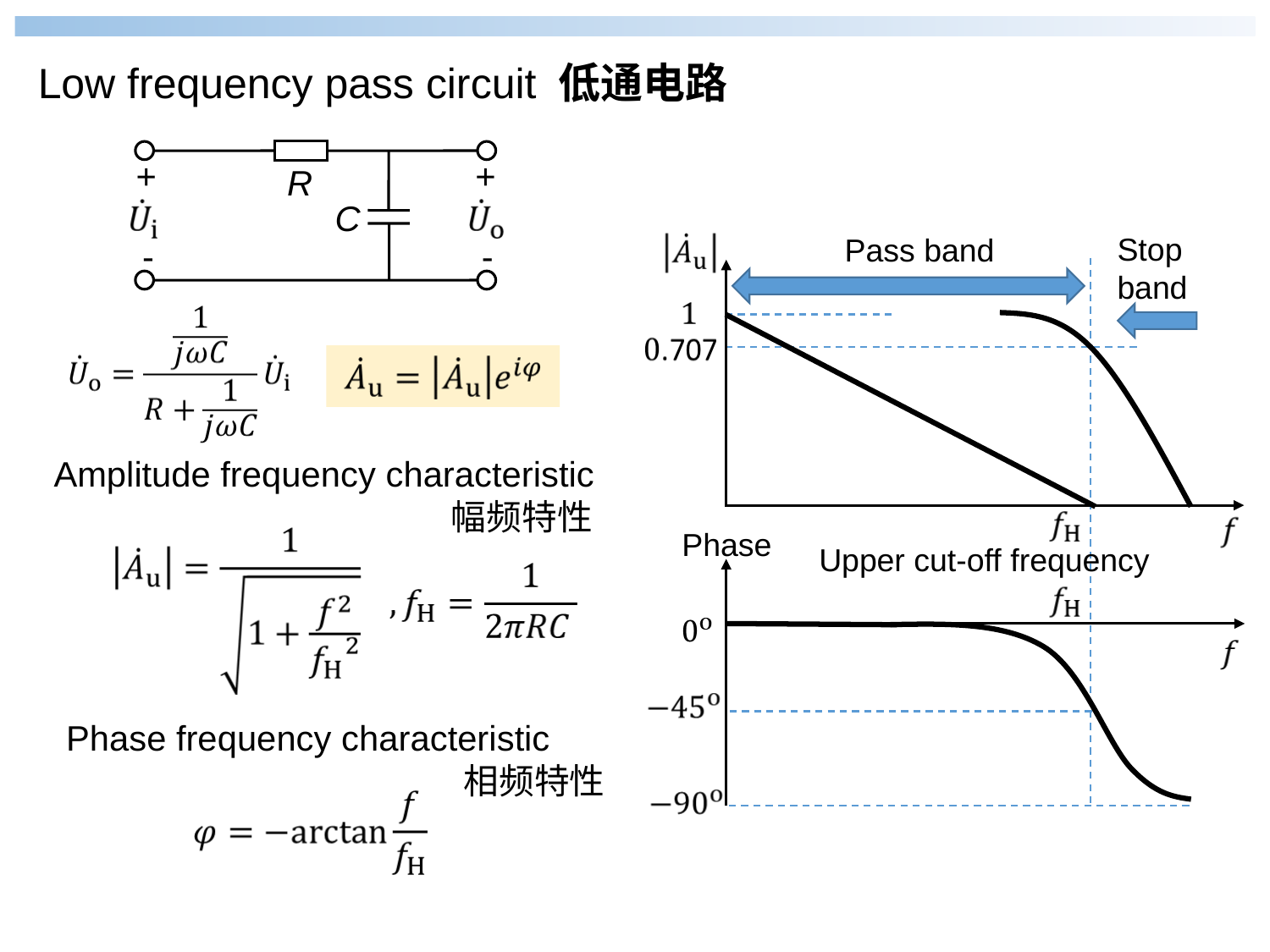

Low frequency pass circuit 低通电路

+
+

R

C

-
-

Stop band

Pass band

Amplitude frequency characteristic
幅频特性

Phase

Upper cut-off frequency

Phase frequency characteristic
相频特性